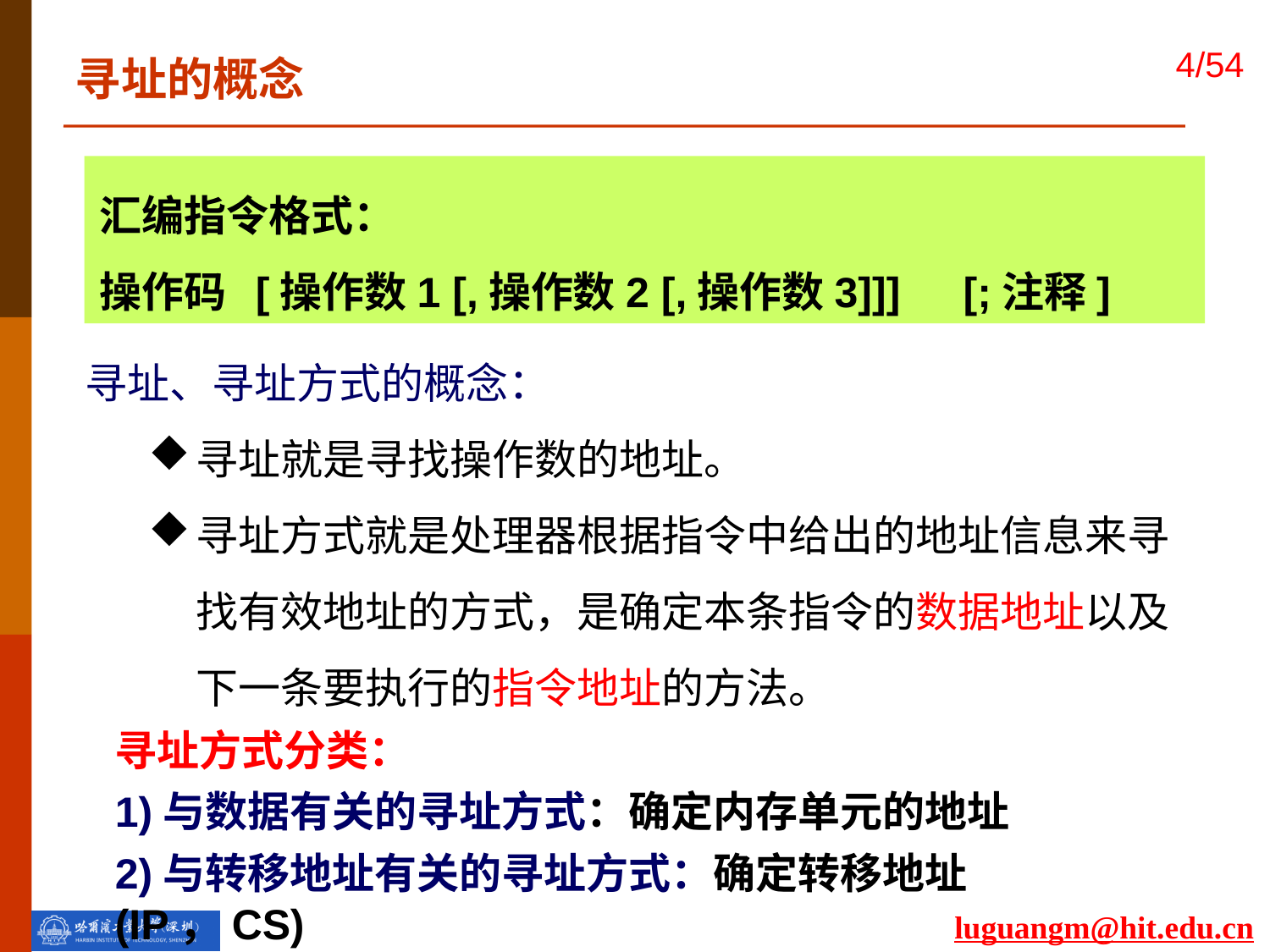

寻址的概念
汇编指令格式：
操作码  [操作数1 [,操作数2 [,操作数3]]]　[;注释]
寻址、寻址方式的概念：
寻址就是寻找操作数的地址。
寻址方式就是处理器根据指令中给出的地址信息来寻找有效地址的方式，是确定本条指令的数据地址以及下一条要执行的指令地址的方法。
寻址方式分类：
1)与数据有关的寻址方式：确定内存单元的地址
2)与转移地址有关的寻址方式：确定转移地址(IP，CS)